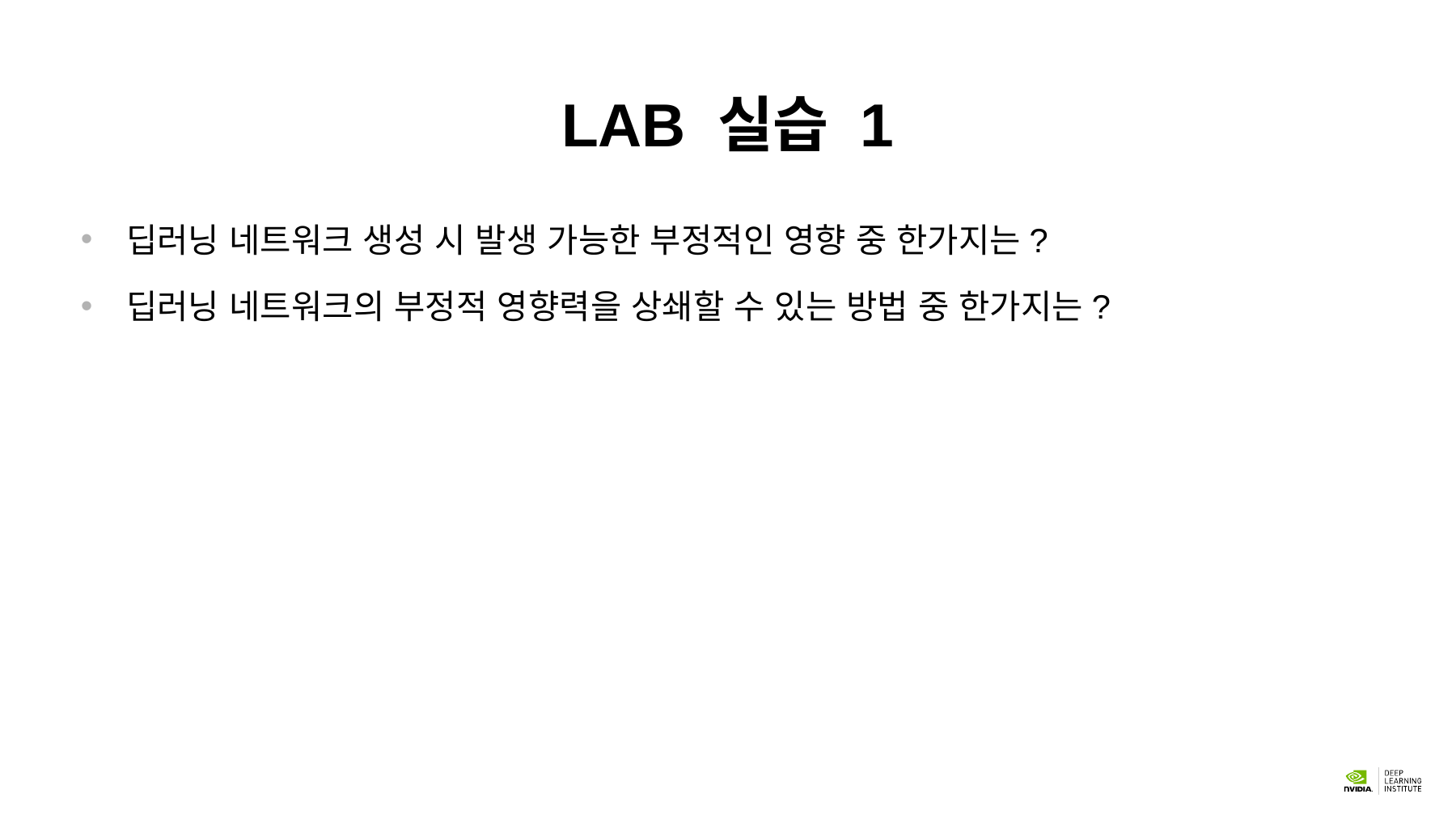

# Lab 실습 1
딥러닝 네트워크 생성 시 발생 가능한 부정적인 영향 중 한가지는?
딥러닝 네트워크의 부정적 영향력을 상쇄할 수 있는 방법 중 한가지는?